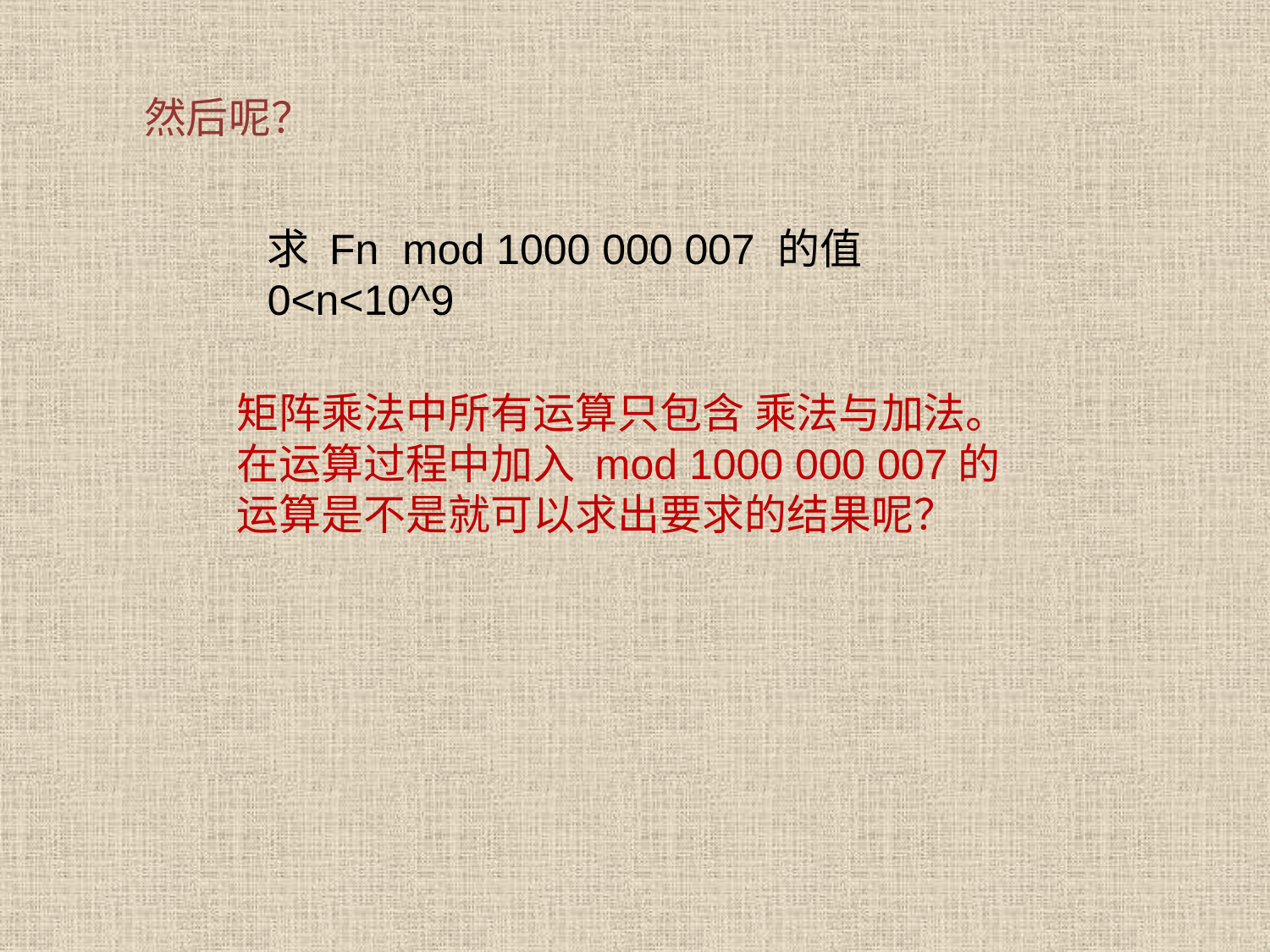

然后呢？
求 Fn  mod 1000 000 007 的值
0<n<10^9
矩阵乘法中所有运算只包含 乘法与加法。
在运算过程中加入 mod 1000 000 007的运算是不是就可以求出要求的结果呢？